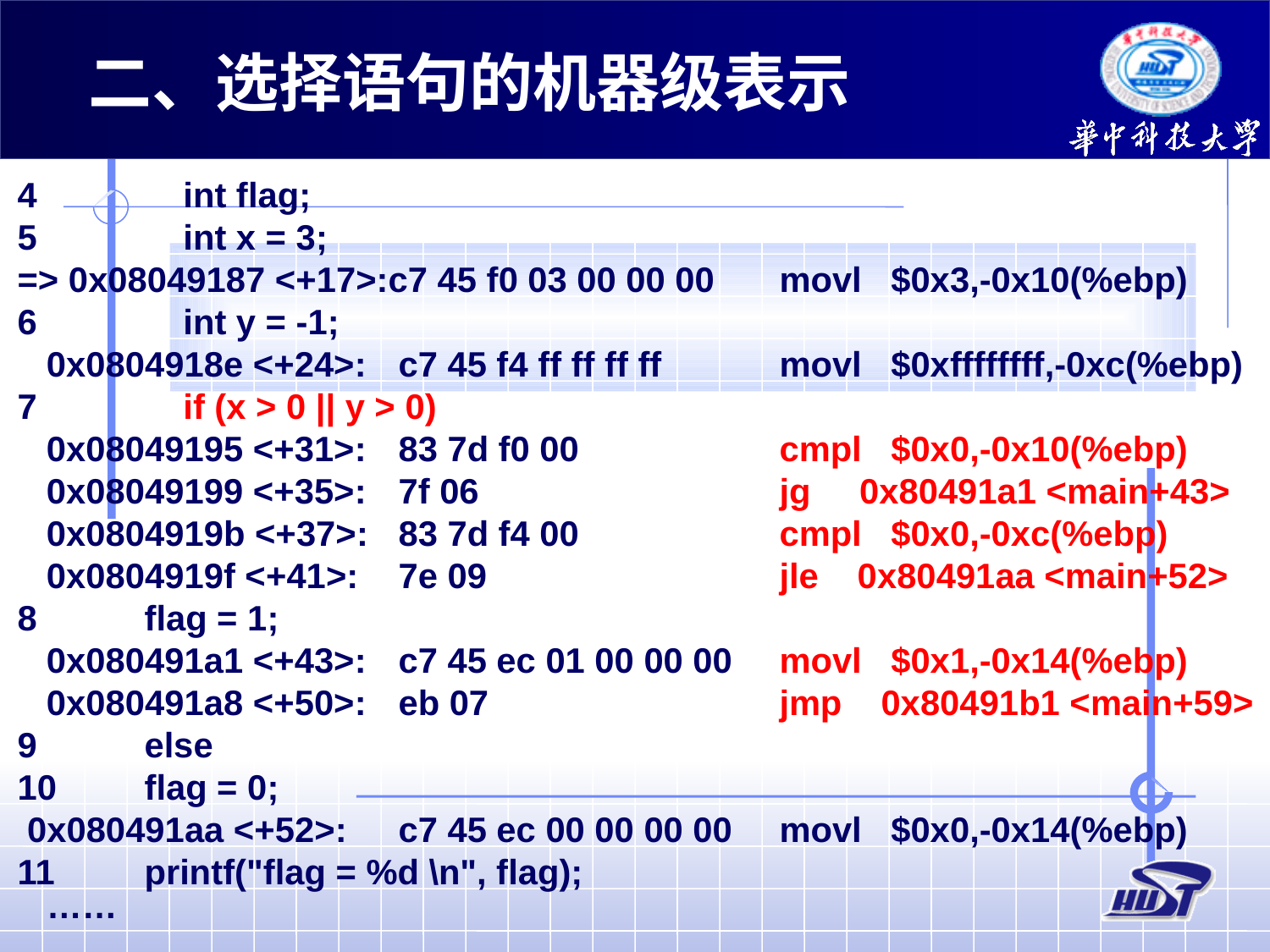

二、选择语句的机器级表示
4	    int flag;
5	    int x = 3;
=> 0x08049187 <+17>:c7 45 f0 03 00 00 00	movl   $0x3,-0x10(%ebp)
6	    int y = -1;
   0x0804918e <+24>:	c7 45 f4 ff ff ff ff	movl   $0xffffffff,-0xc(%ebp)
7	    if (x > 0 || y > 0)
   0x08049195 <+31>:	83 7d f0 00		cmpl   $0x0,-0x10(%ebp)
   0x08049199 <+35>:	7f 06			jg     0x80491a1 <main+43>
   0x0804919b <+37>:	83 7d f4 00		cmpl   $0x0,-0xc(%ebp)
   0x0804919f <+41>:	7e 09			jle    0x80491aa <main+52>
8	flag = 1;
   0x080491a1 <+43>:	c7 45 ec 01 00 00 00	movl   $0x1,-0x14(%ebp)
   0x080491a8 <+50>:	eb 07			jmp    0x80491b1 <main+59>
9	else
10	flag = 0;
 0x080491aa <+52>:	c7 45 ec 00 00 00 00	movl   $0x0,-0x14(%ebp)
11	printf("flag = %d \n", flag);
   ……